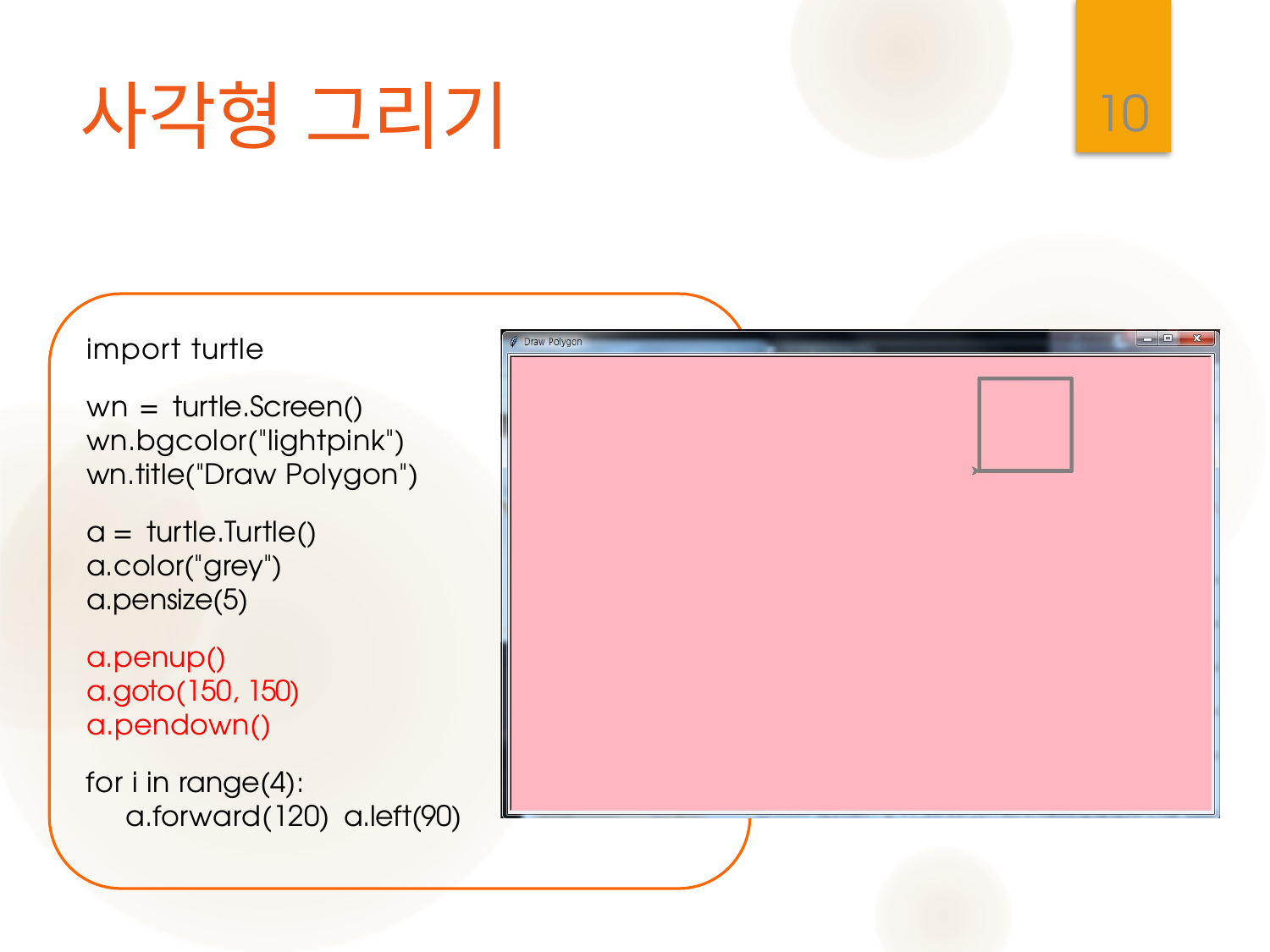

10
# 사각형 그리기

import turtle

wn = turtle.Screen()  wn.bgcolor("lightpink")  wn.title("Draw Polygon")

a = turtle.Turtle()  a.color("grey")
a.pensize(5)

a.penup()
a.goto(150, 150)  a.pendown()

for i in range(4):  a.forward(120)  a.left(90)